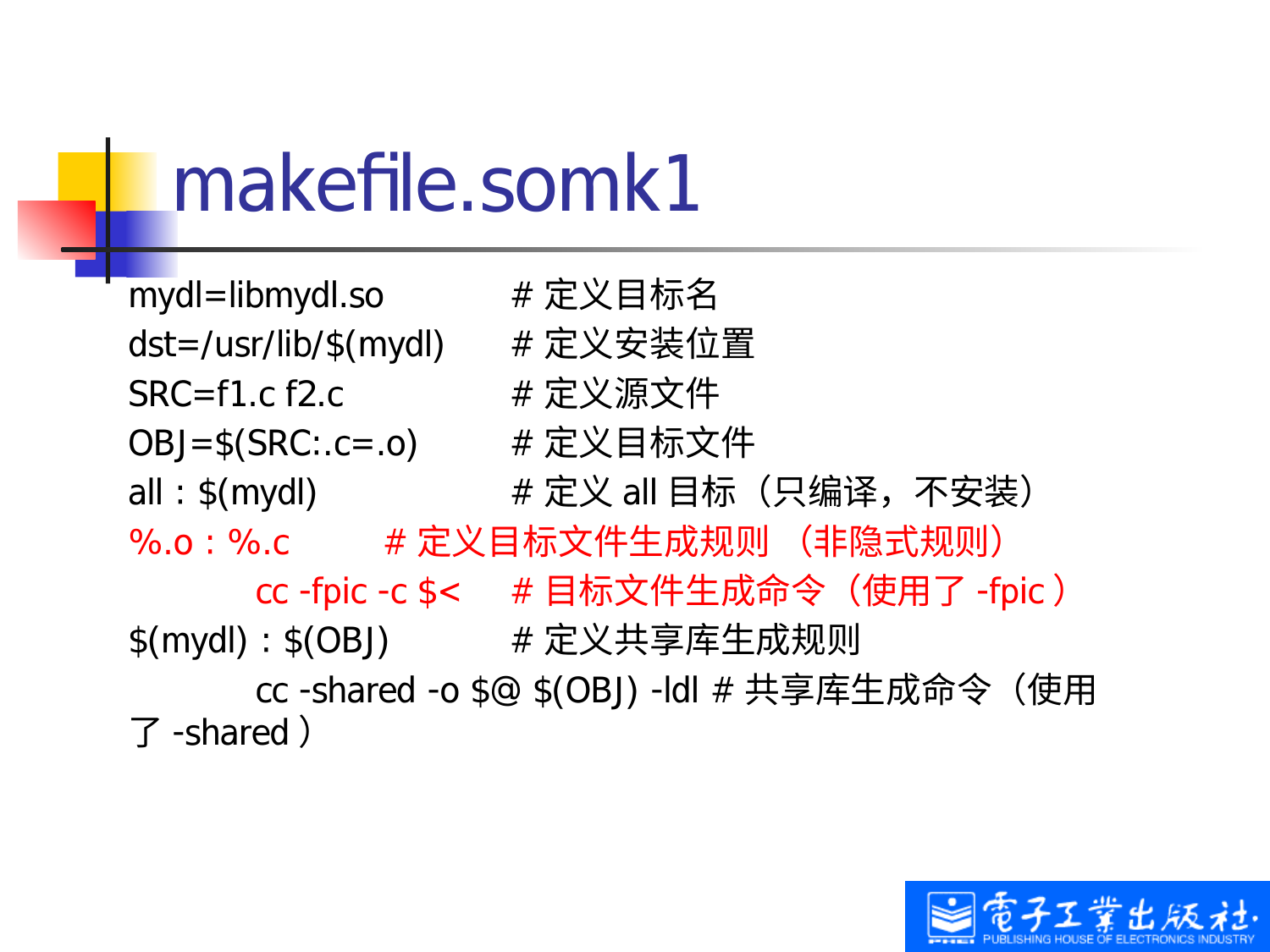

# makefile.somk1
mydl=libmydl.so 	#定义目标名
dst=/usr/lib/$(mydl) 	#定义安装位置
SRC=f1.c f2.c 		#定义源文件
OBJ=$(SRC:.c=.o) 	#定义目标文件
all : $(mydl) 		#定义all目标（只编译，不安装）
%.o : %.c 	#定义目标文件生成规则 （非隐式规则）
	cc -fpic -c $< 	#目标文件生成命令（使用了-fpic）
$(mydl) : $(OBJ) 	#定义共享库生成规则
	cc -shared -o $@ $(OBJ) -ldl #共享库生成命令（使用了-shared）